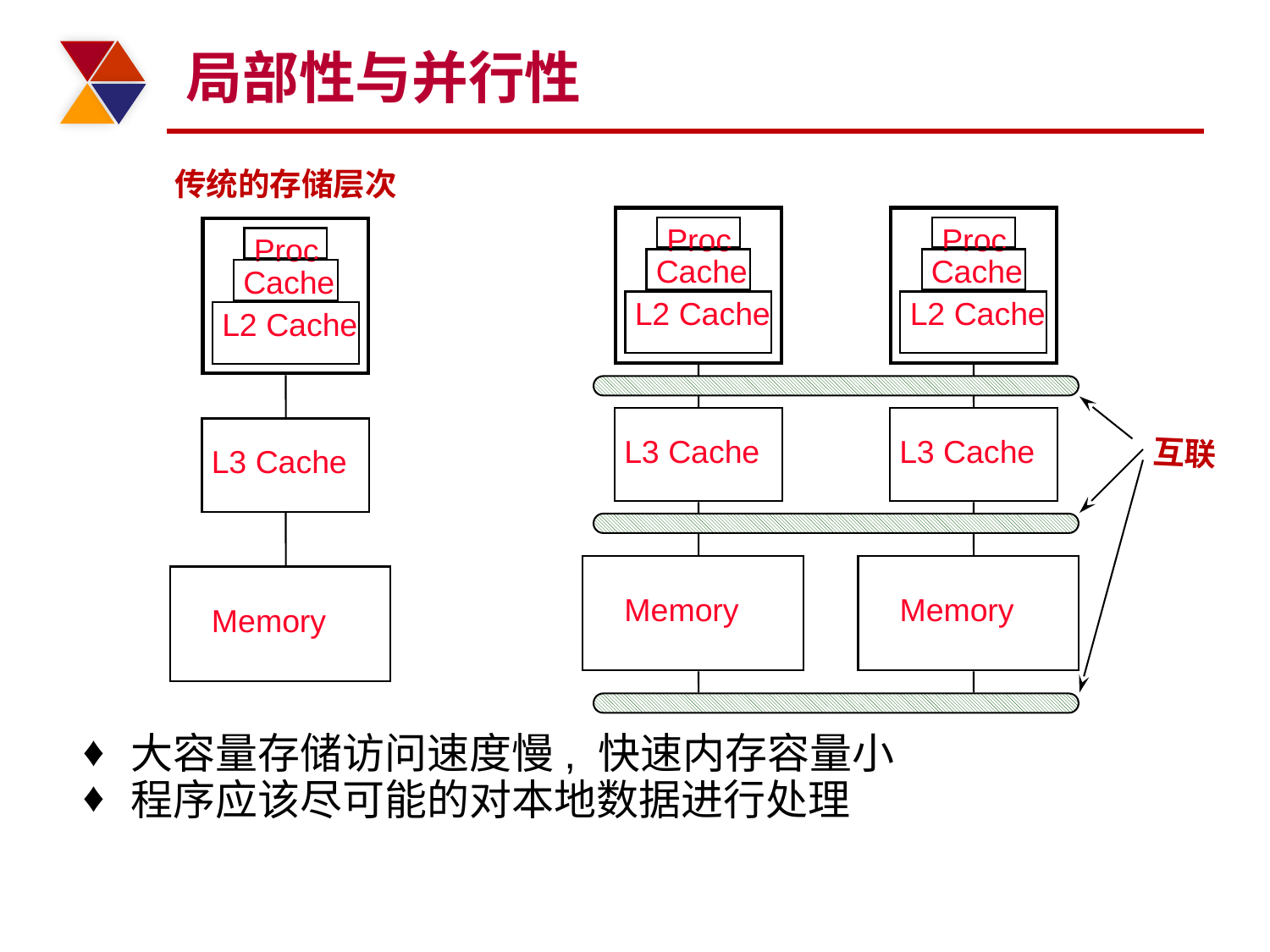

# 局部性与并行性
传统的存储层次

Proc
Proc

Proc

Cache
Cache

Cache

L2 Cache
L2 Cache

L2 Cache

L3 Cache
L3 Cache
互联
L3 Cache

Memory
Memory
Memory

大容量存储访问速度慢, 快速内存容量小
程序应该尽可能的对本地数据进行处理